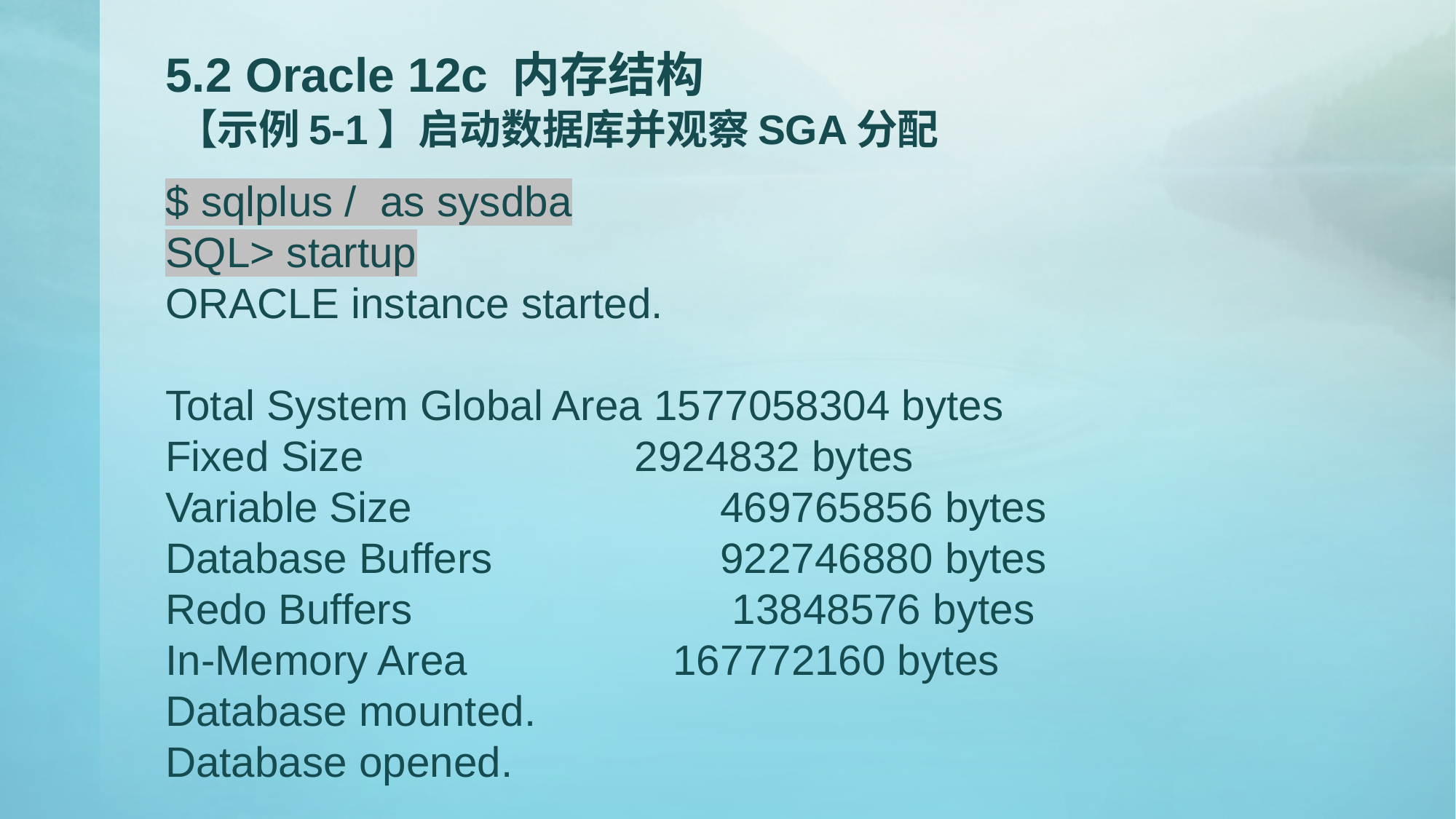

# 5.2 Oracle 12c 内存结构 【示例5-1】启动数据库并观察SGA分配
$ sqlplus /  as sysdba
SQL> startup
ORACLE instance started.

Total System Global Area 1577058304 bytes
Fixed Size		            2924832 bytes
Variable Size		          469765856 bytes
Database Buffers	          922746880 bytes
Redo Buffers		           13848576 bytes
In-Memory Area		      167772160 bytes
Database mounted.
Database opened.